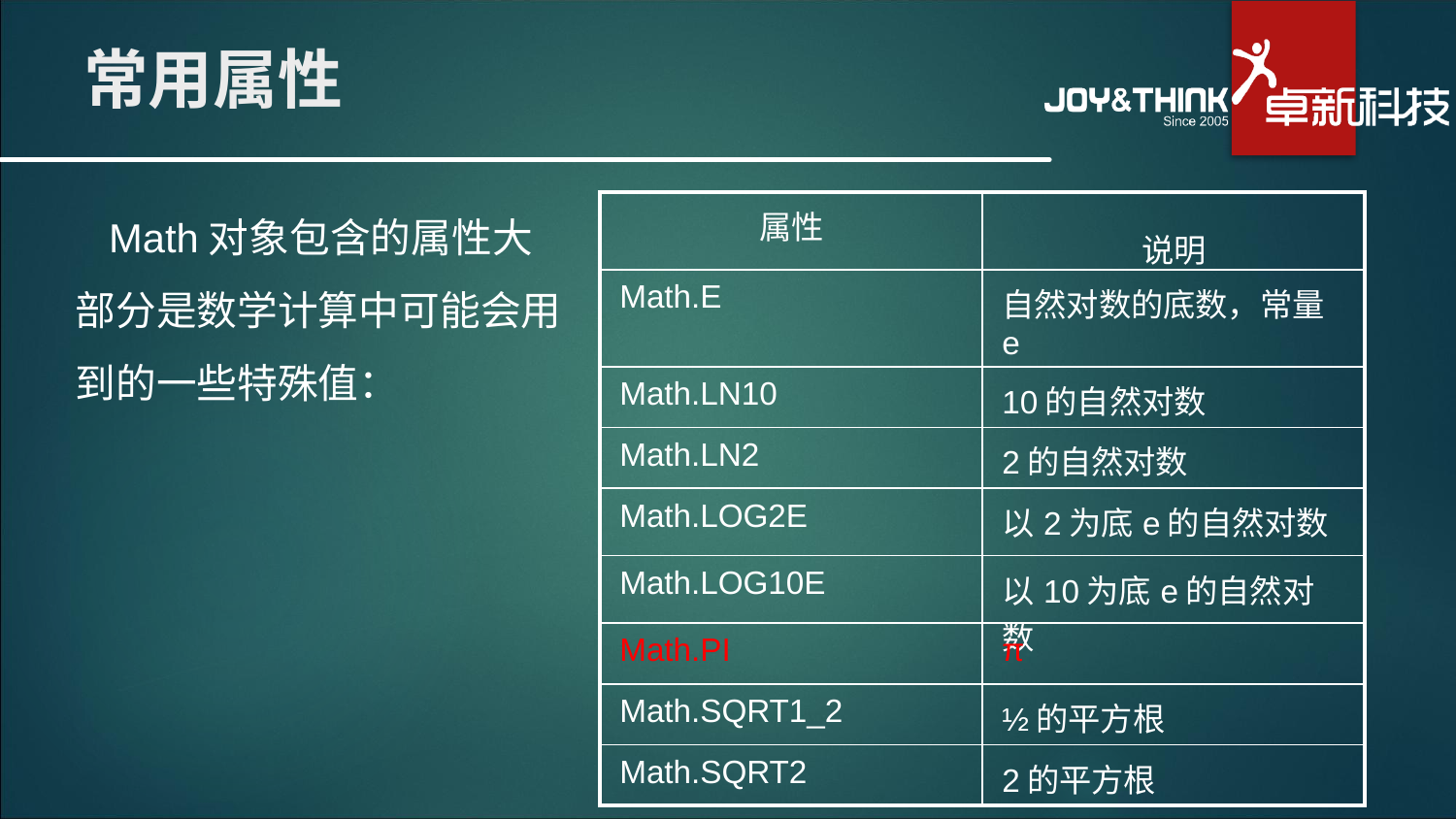

# 常用属性
   Math对象包含的属性大部分是数学计算中可能会用到的一些特殊值：
| 属性 | 说明 |
| --- | --- |
| Math.E | 自然对数的底数，常量e |
| Math.LN10 | 10的自然对数 |
| Math.LN2 | 2的自然对数 |
| Math.LOG2E | 以2为底e的自然对数 |
| Math.LOG10E | 以10为底e的自然对数 |
| Math.PI | π |
| Math.SQRT1\_2 | ½的平方根 |
| Math.SQRT2 | 2的平方根 |